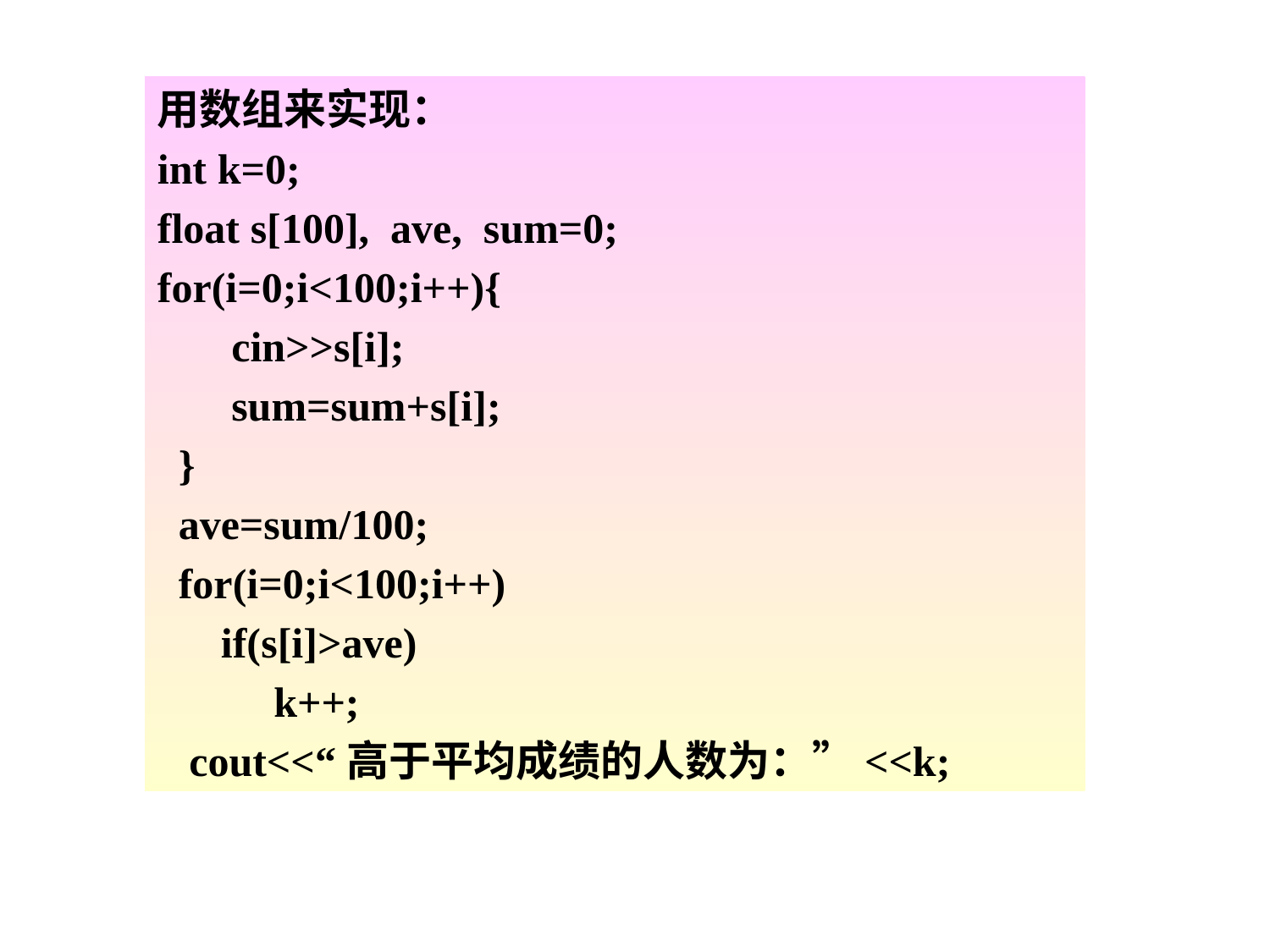

用数组来实现：
int k=0;
float s[100],  ave,  sum=0;
for(i=0;i<100;i++){
       cin>>s[i];
       sum=sum+s[i];
  }
  ave=sum/100;
  for(i=0;i<100;i++)
      if(s[i]>ave)
           k++;
   cout<<“高于平均成绩的人数为：”<<k;